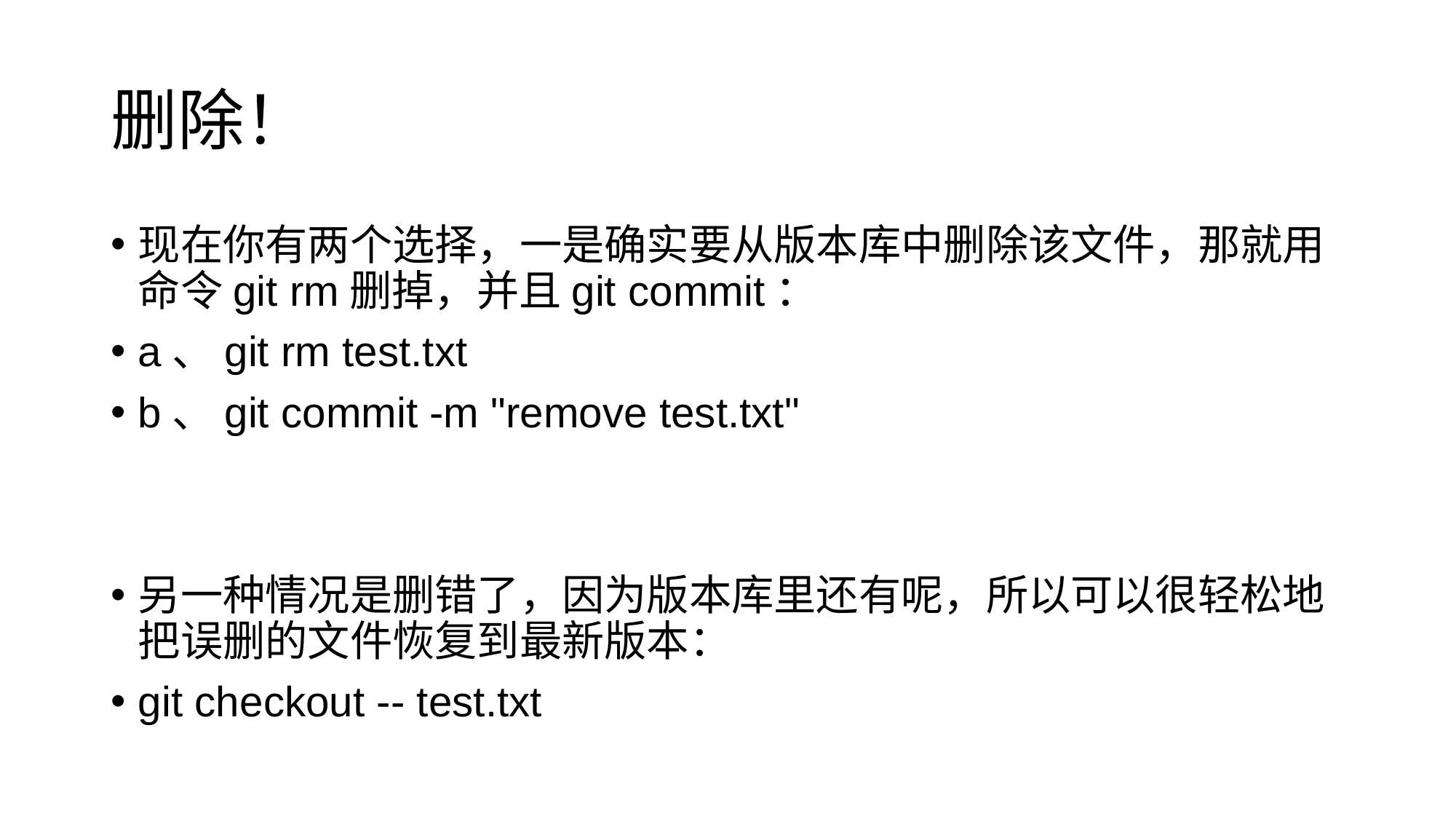

# 删除！
现在你有两个选择，一是确实要从版本库中删除该文件，那就用命令git rm删掉，并且git commit：
a、git rm test.txt
b、git commit -m "remove test.txt"

另一种情况是删错了，因为版本库里还有呢，所以可以很轻松地把误删的文件恢复到最新版本：
git checkout -- test.txt